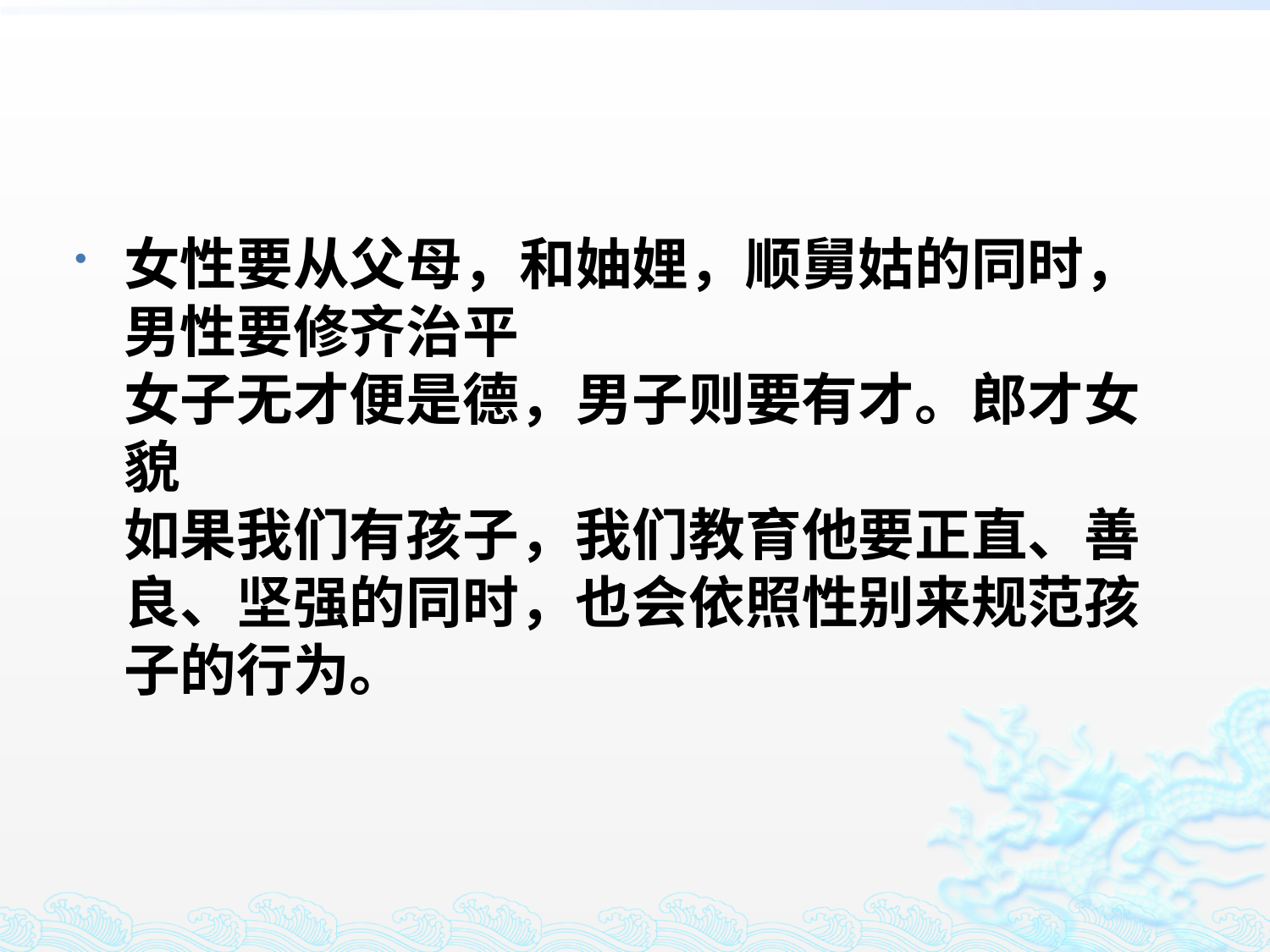

#
女性要从父母，和妯娌，顺舅姑的同时，男性要修齐治平
女子无才便是德，男子则要有才。郎才女貌
如果我们有孩子，我们教育他要正直、善良、坚强的同时，也会依照性别来规范孩子的行为。